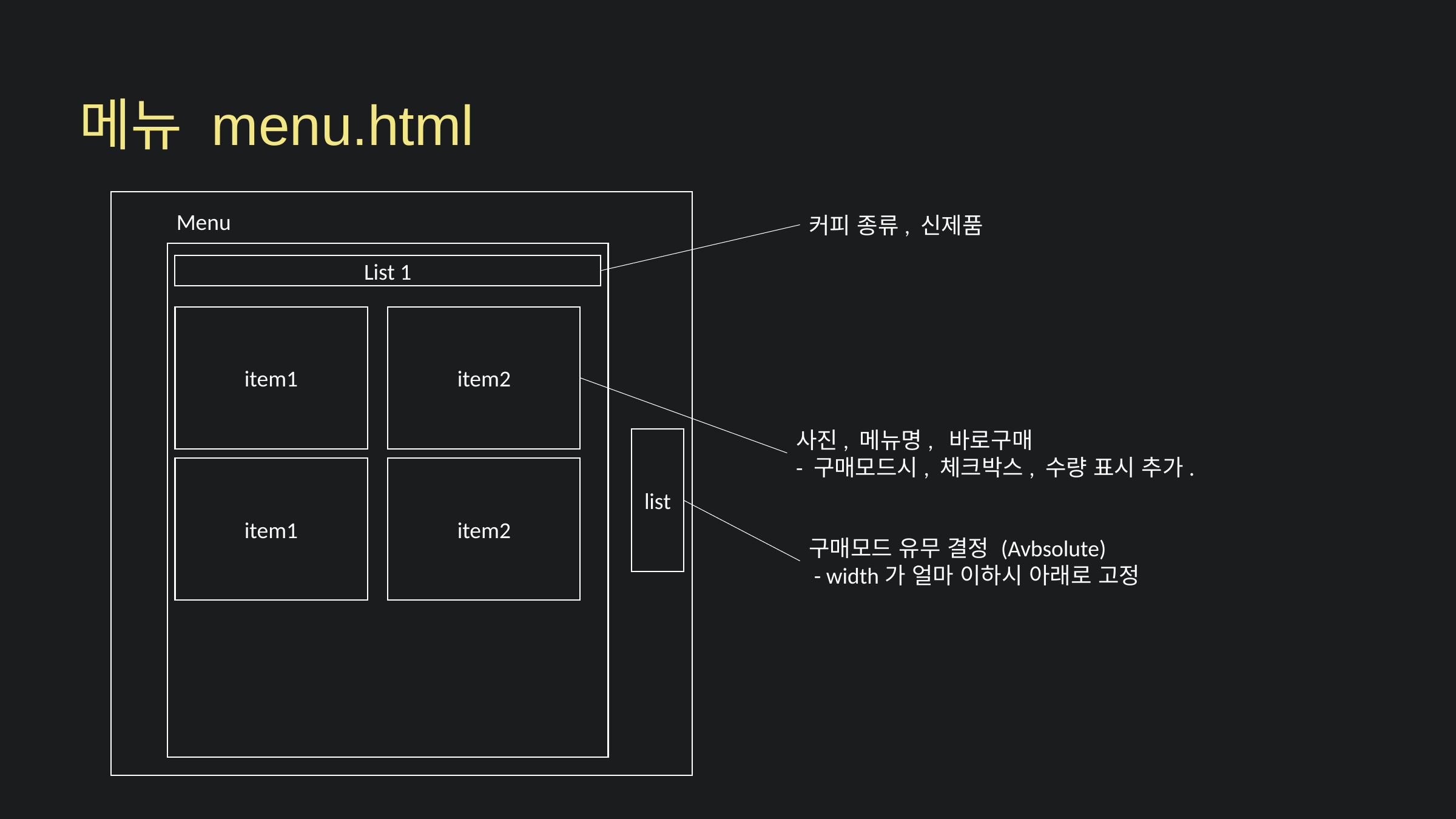

메뉴 menu.html

Menu
커피 종류, 신제품

List 1
item1
item2
사진, 메뉴명,  바로구매
- 구매모드시, 체크박스, 수량 표시 추가.
list
item1
item2
구매모드 유무 결정 (Avbsolute)
 - width가 얼마 이하시 아래로 고정